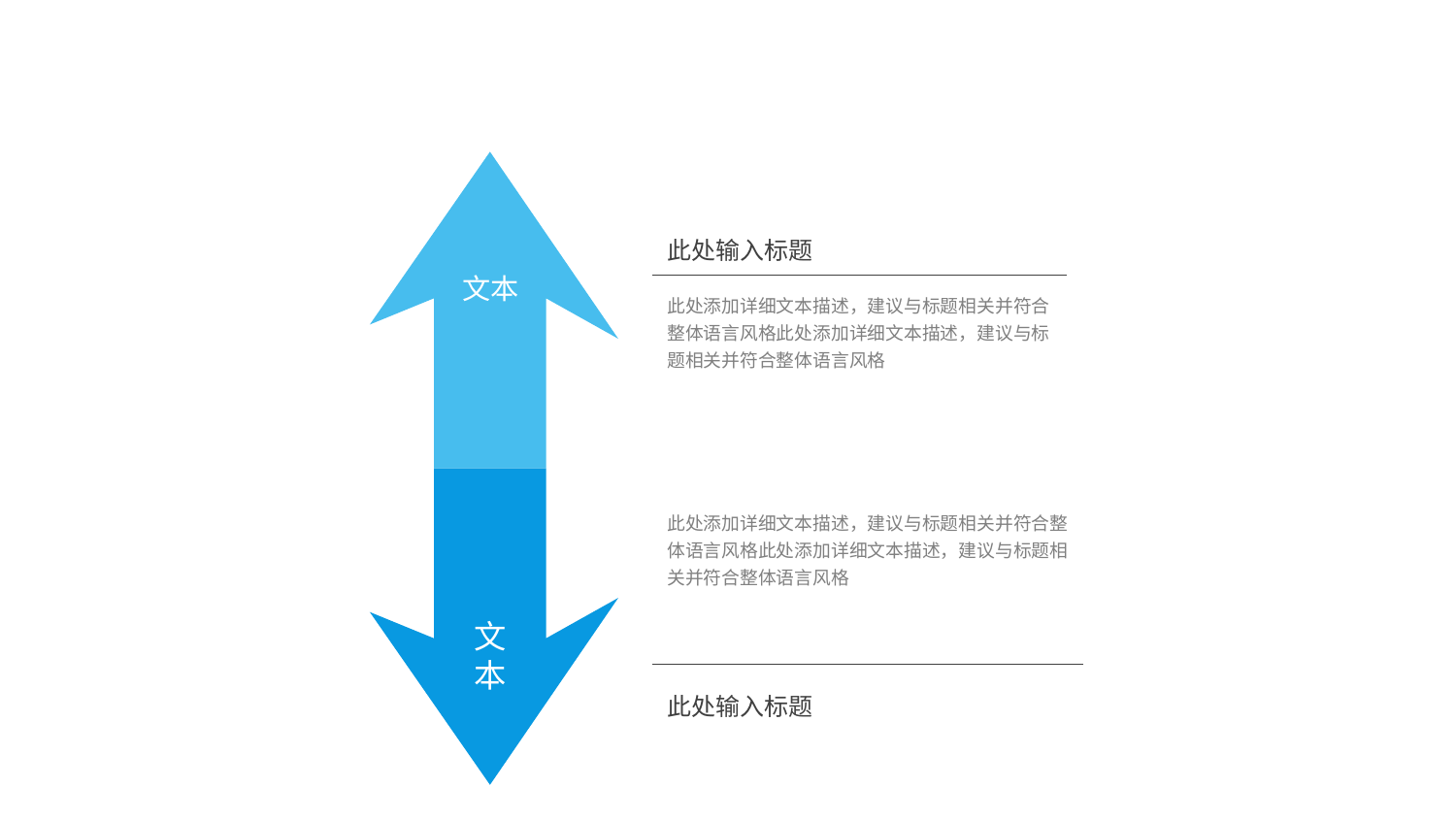

文本
此处输入标题
此处添加详细文本描述，建议与标题相关并符合整体语言风格此处添加详细文本描述，建议与标题相关并符合整体语言风格

文本
此处添加详细文本描述，建议与标题相关并符合整体语言风格此处添加详细文本描述，建议与标题相关并符合整体语言风格

此处输入标题